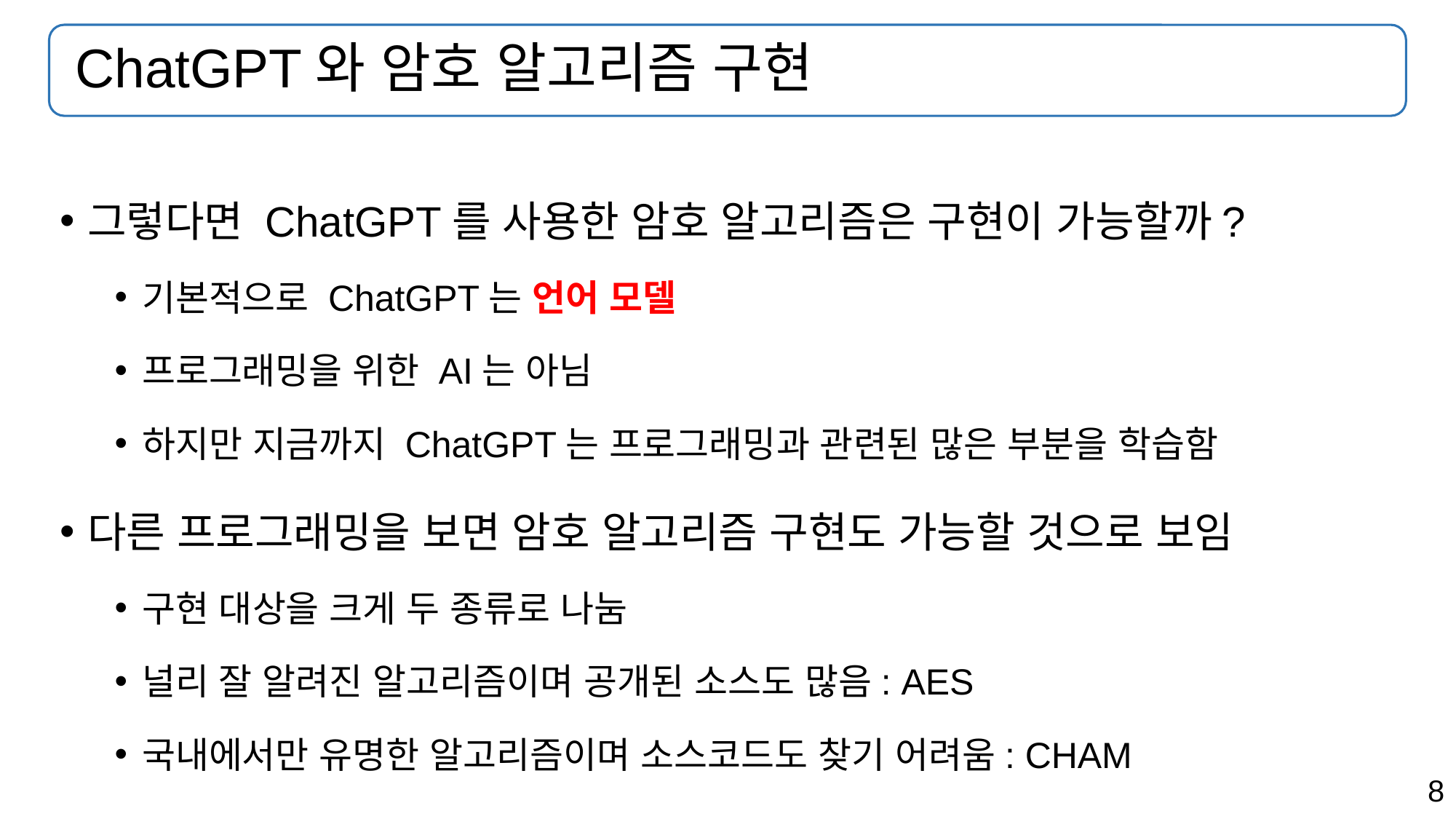

# ChatGPT와 암호 알고리즘 구현
그렇다면 ChatGPT를 사용한 암호 알고리즘은 구현이 가능할까?
기본적으로 ChatGPT는 언어 모델
프로그래밍을 위한 AI는 아님
하지만 지금까지 ChatGPT는 프로그래밍과 관련된 많은 부분을 학습함
다른 프로그래밍을 보면 암호 알고리즘 구현도 가능할 것으로 보임
구현 대상을 크게 두 종류로 나눔
널리 잘 알려진 알고리즘이며 공개된 소스도 많음: AES
국내에서만 유명한 알고리즘이며 소스코드도 찾기 어려움: CHAM